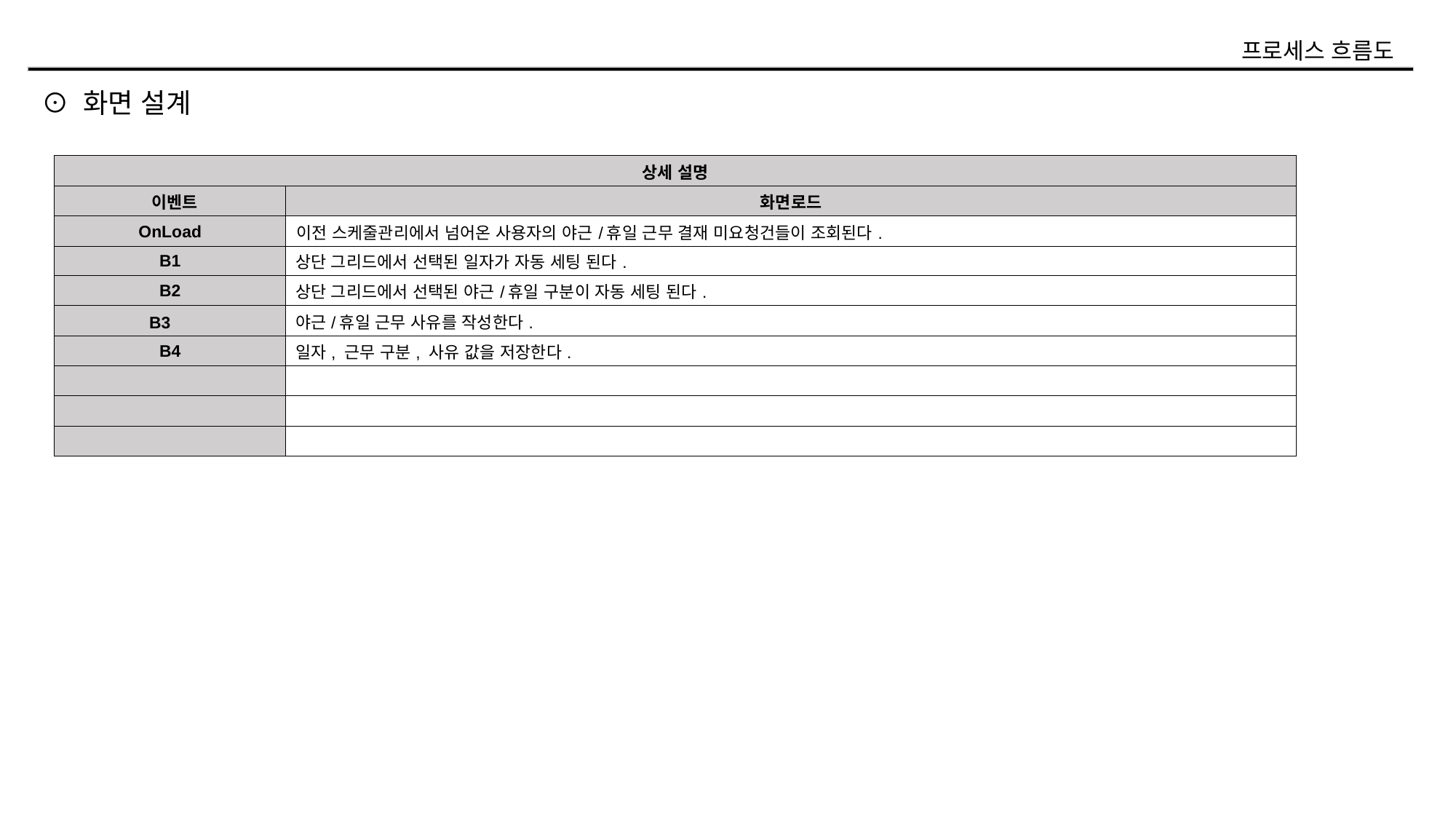

프로세스 흐름도

⊙ 화면 설계
| 상세 설명 |  |
| --- | --- |
| 이벤트 | 화면로드 |
| OnLoad | 이전 스케줄관리에서 넘어온 사용자의 야근/휴일 근무 결재 미요청건들이 조회된다. |
| B1 | 상단 그리드에서 선택된 일자가 자동 세팅 된다. |
| B2 | 상단 그리드에서 선택된 야근/휴일 구분이 자동 세팅 된다. |
| B3 | 야근/휴일 근무 사유를 작성한다. |
| B4 | 일자, 근무 구분, 사유 값을 저장한다. |
|  |  |
|  |  |
|  |  |